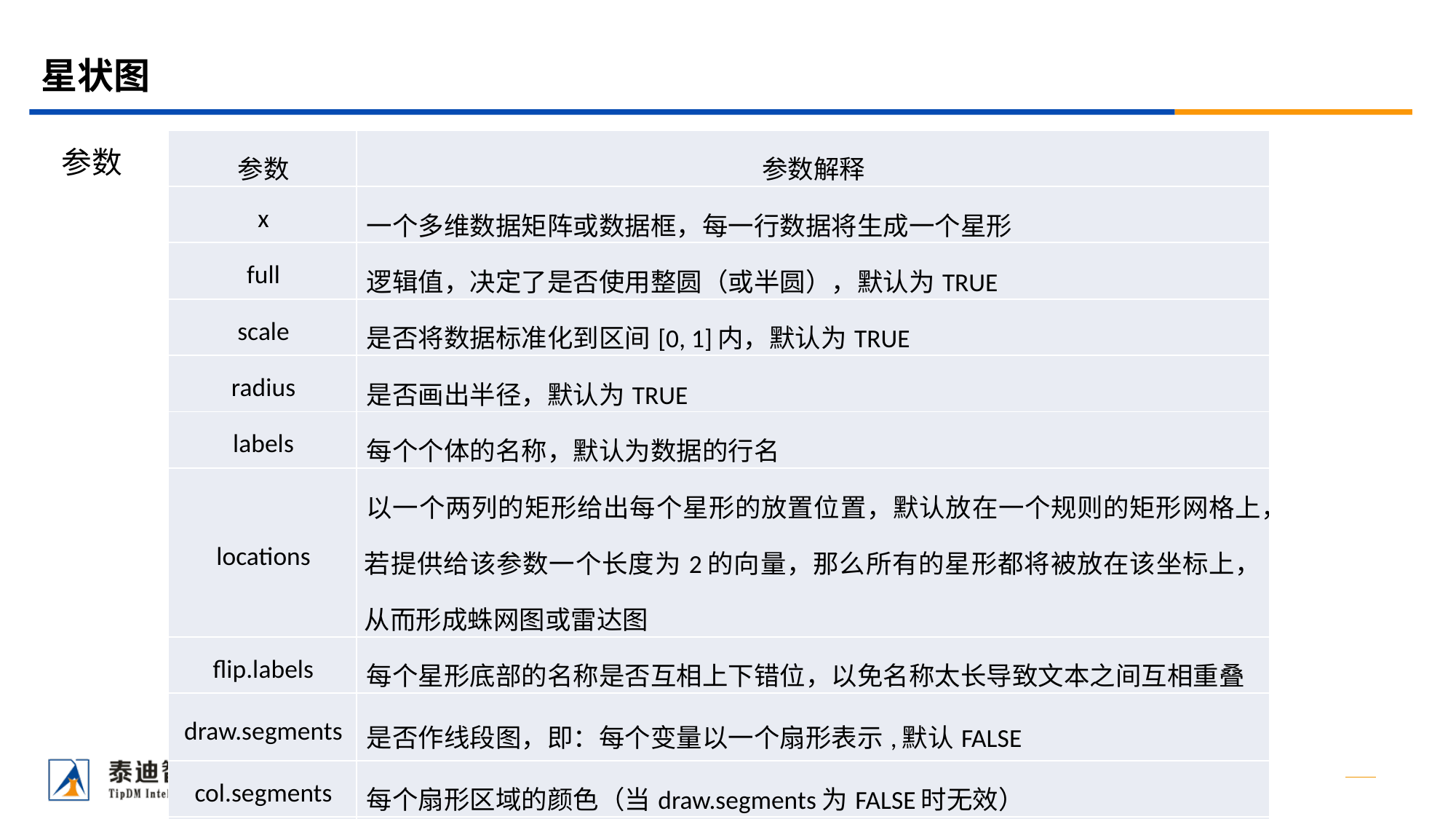

# 星状图
| 参数 | 参数解释 |
| --- | --- |
| x | 一个多维数据矩阵或数据框，每一行数据将生成一个星形 |
| full | 逻辑值，决定了是否使用整圆（或半圆），默认为TRUE |
| scale | 是否将数据标准化到区间[0, 1]内，默认为TRUE |
| radius | 是否画出半径，默认为TRUE |
| labels | 每个个体的名称，默认为数据的行名 |
| locations | 以一个两列的矩形给出每个星形的放置位置，默认放在一个规则的矩形网格上，若提供给该参数一个长度为2的向量，那么所有的星形都将被放在该坐标上，从而形成蛛网图或雷达图 |
| flip.labels | 每个星形底部的名称是否互相上下错位，以免名称太长导致文本之间互相重叠 |
| draw.segments | 是否作线段图，即：每个变量以一个扇形表示,默认FALSE |
| col.segments | 每个扇形区域的颜色（当draw.segments为FALSE时无效） |
| col.stars | 设定每个星形的颜色（当draw.segments为时无效） |
| frame.plot | 是否画整个图形的边框 |
参数